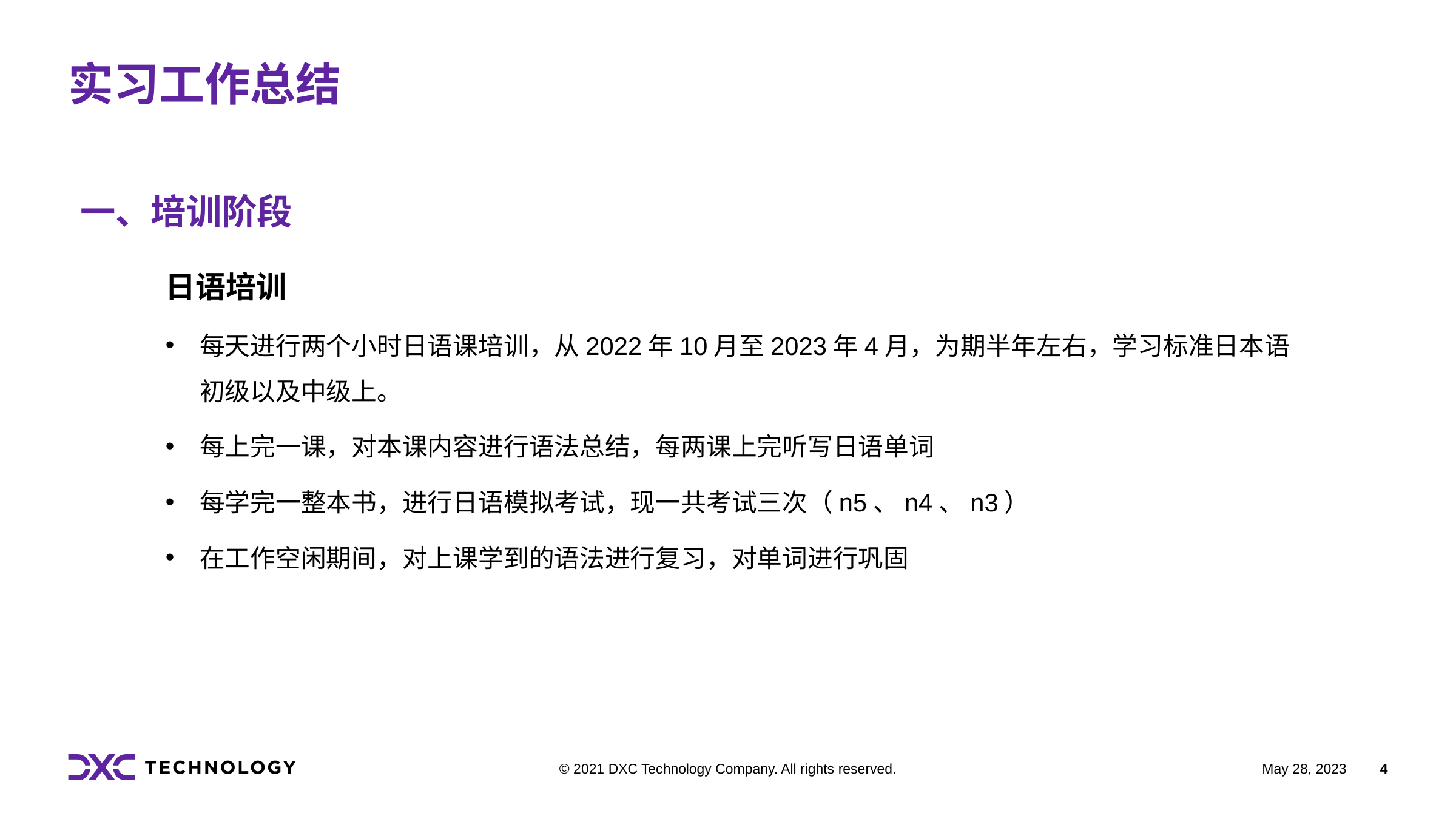

# 实习工作总结
一、培训阶段
日语培训
每天进行两个小时日语课培训，从2022年10月至2023年4月，为期半年左右，学习标准日本语初级以及中级上。
每上完一课，对本课内容进行语法总结，每两课上完听写日语单词
每学完一整本书，进行日语模拟考试，现一共考试三次（n5、n4、n3）
在工作空闲期间，对上课学到的语法进行复习，对单词进行巩固